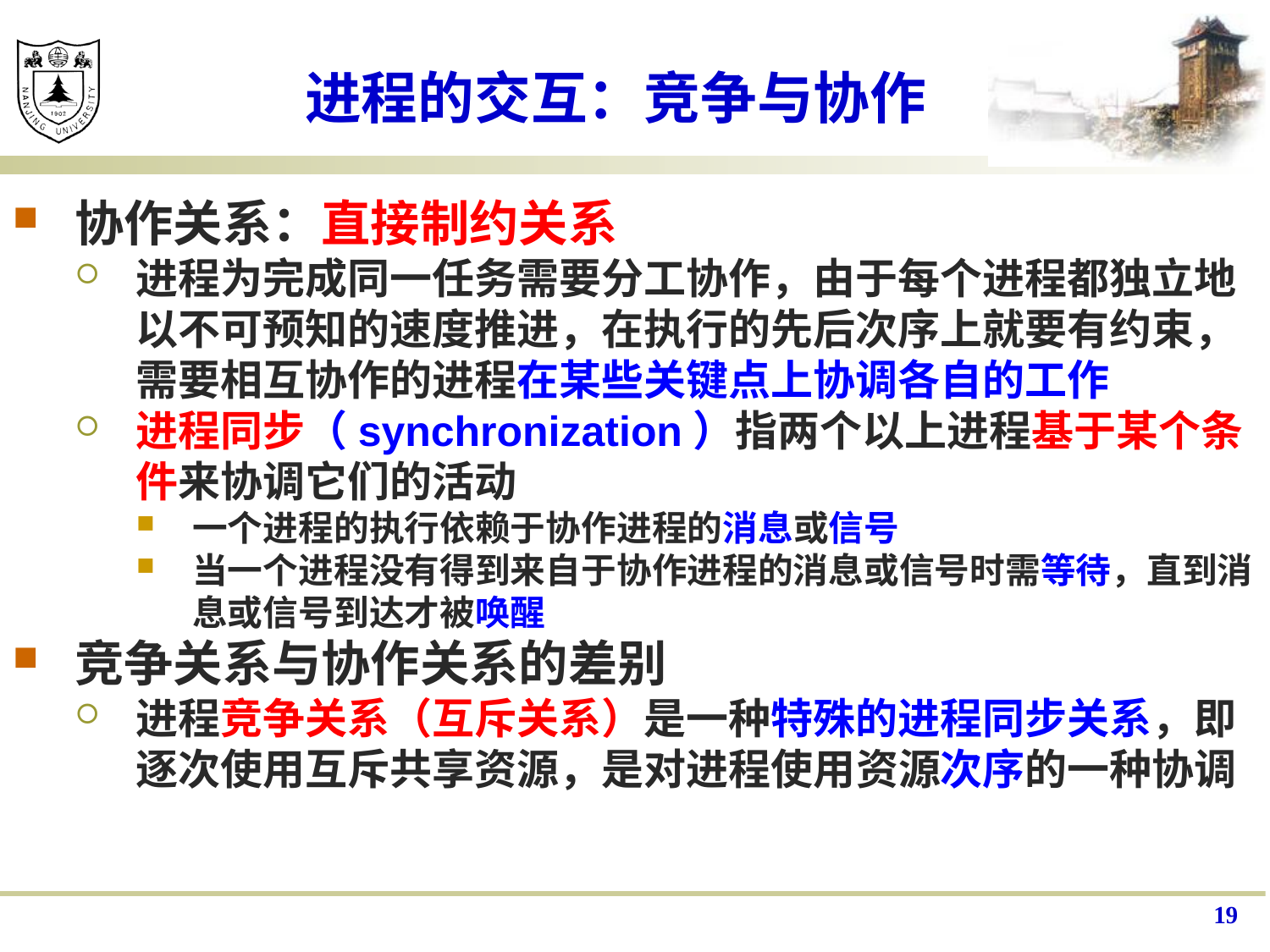

# 进程的交互：竞争与协作
协作关系：直接制约关系
进程为完成同一任务需要分工协作，由于每个进程都独立地以不可预知的速度推进，在执行的先后次序上就要有约束，需要相互协作的进程在某些关键点上协调各自的工作
进程同步（synchronization）指两个以上进程基于某个条件来协调它们的活动
一个进程的执行依赖于协作进程的消息或信号
当一个进程没有得到来自于协作进程的消息或信号时需等待，直到消息或信号到达才被唤醒
竞争关系与协作关系的差别
进程竞争关系（互斥关系）是一种特殊的进程同步关系，即逐次使用互斥共享资源，是对进程使用资源次序的一种协调

19